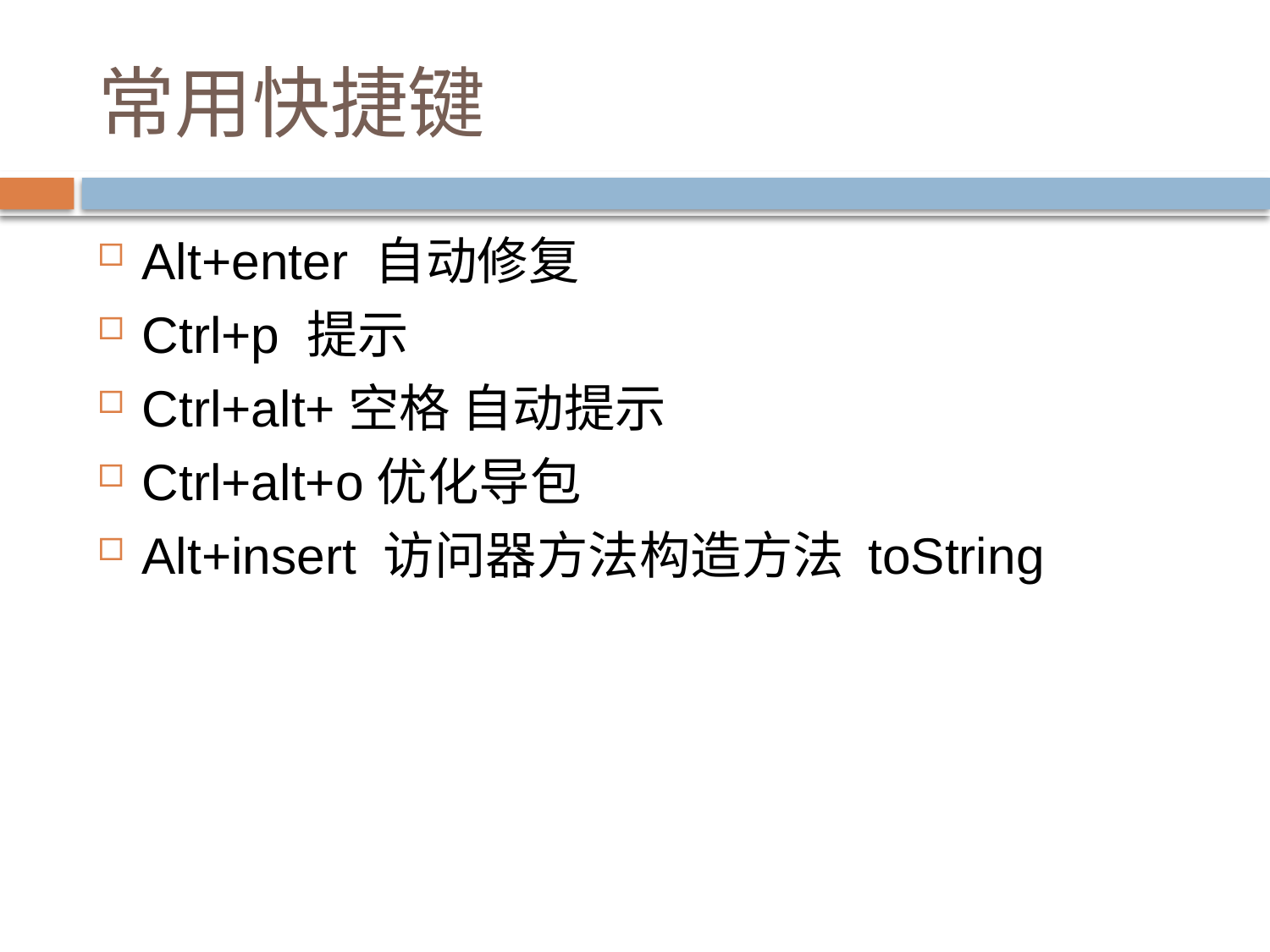

# 常用快捷键
Alt+enter 自动修复
Ctrl+p 提示
Ctrl+alt+空格 自动提示
Ctrl+alt+o优化导包
Alt+insert 访问器方法构造方法 toString